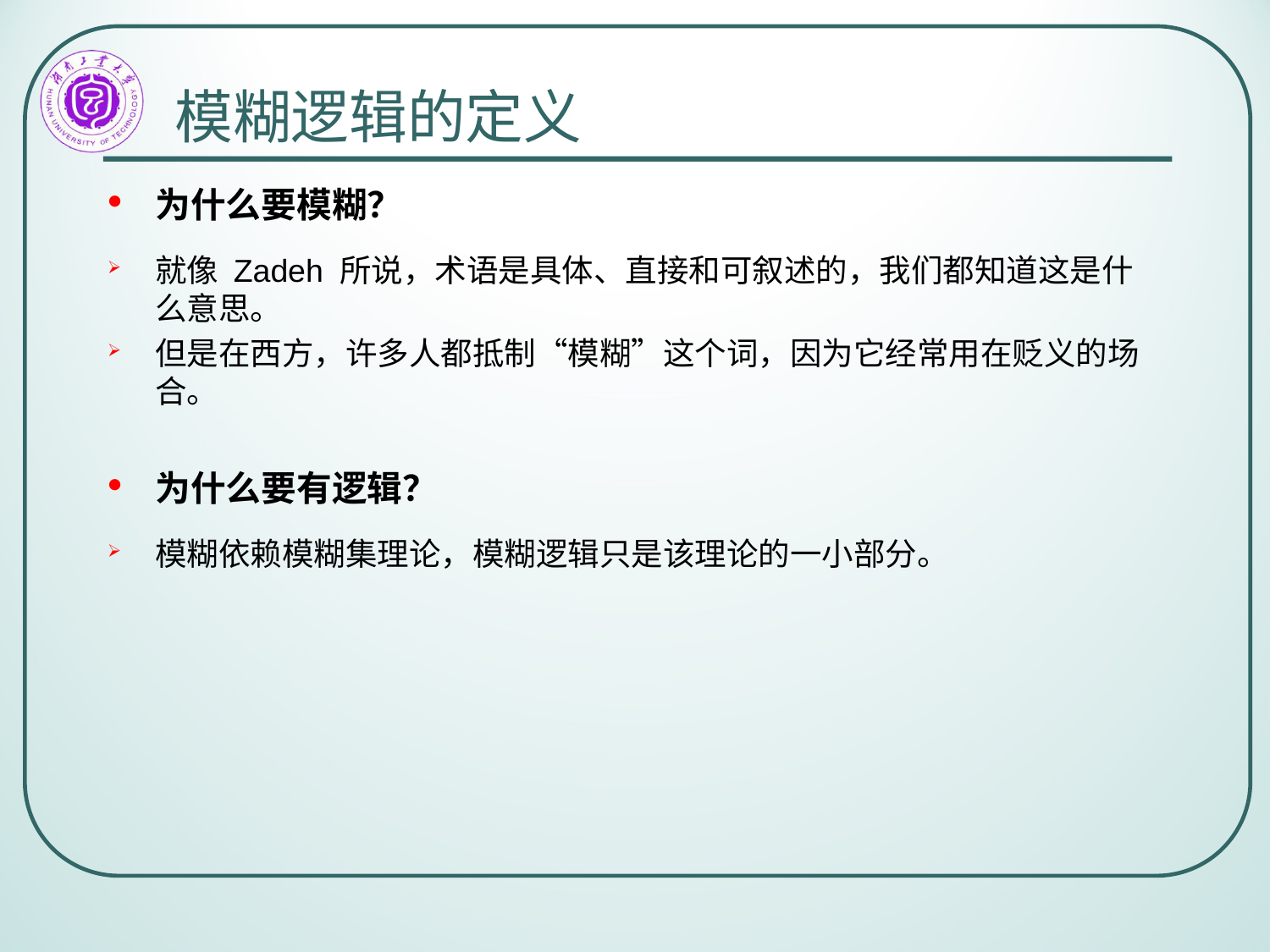

# 模糊逻辑的定义
为什么要模糊？

就像 Zadeh 所说，术语是具体、直接和可叙述的，我们都知道这是什么意思。
但是在西方，许多人都抵制“模糊”这个词，因为它经常用在贬义的场合。

为什么要有逻辑？

模糊依赖模糊集理论，模糊逻辑只是该理论的一小部分。